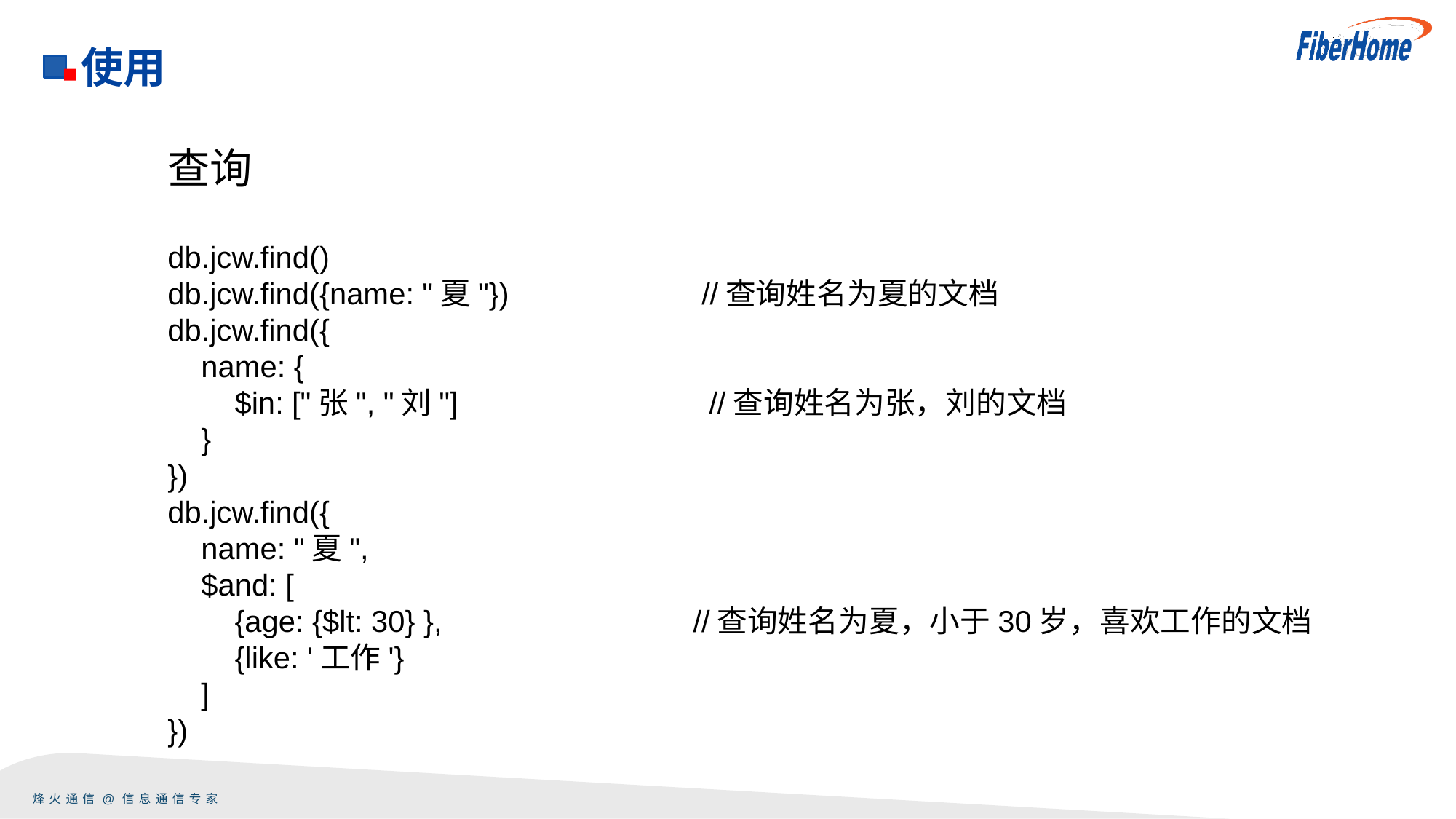

使用
查询
db.jcw.find()
db.jcw.find({name: "夏"})                       //查询姓名为夏的文档
db.jcw.find({
    name: {
        $in: ["张", "刘"]                              //查询姓名为张，刘的文档
    }
})
db.jcw.find({
    name: "夏",
    $and: [
        {age: {$lt: 30} },                              //查询姓名为夏，小于30岁，喜欢工作的文档
        {like: '工作'}
    ]
})